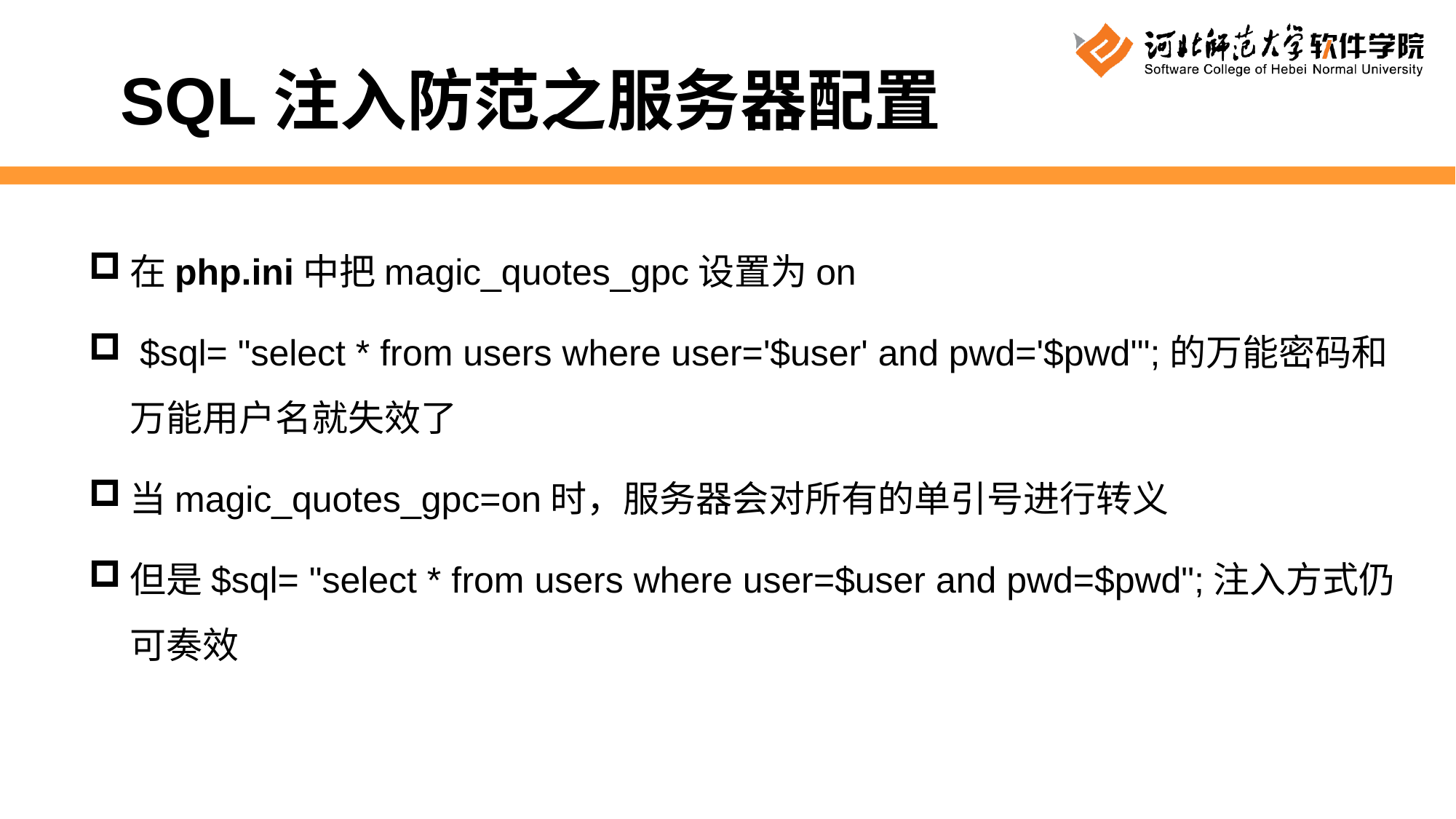

SQL注入防范之服务器配置
在php.ini中把magic_quotes_gpc设置为on
 $sql= "select * from users where user='$user' and pwd='$pwd'";的万能密码和万能用户名就失效了
当magic_quotes_gpc=on时，服务器会对所有的单引号进行转义
但是$sql= "select * from users where user=$user and pwd=$pwd";注入方式仍可奏效